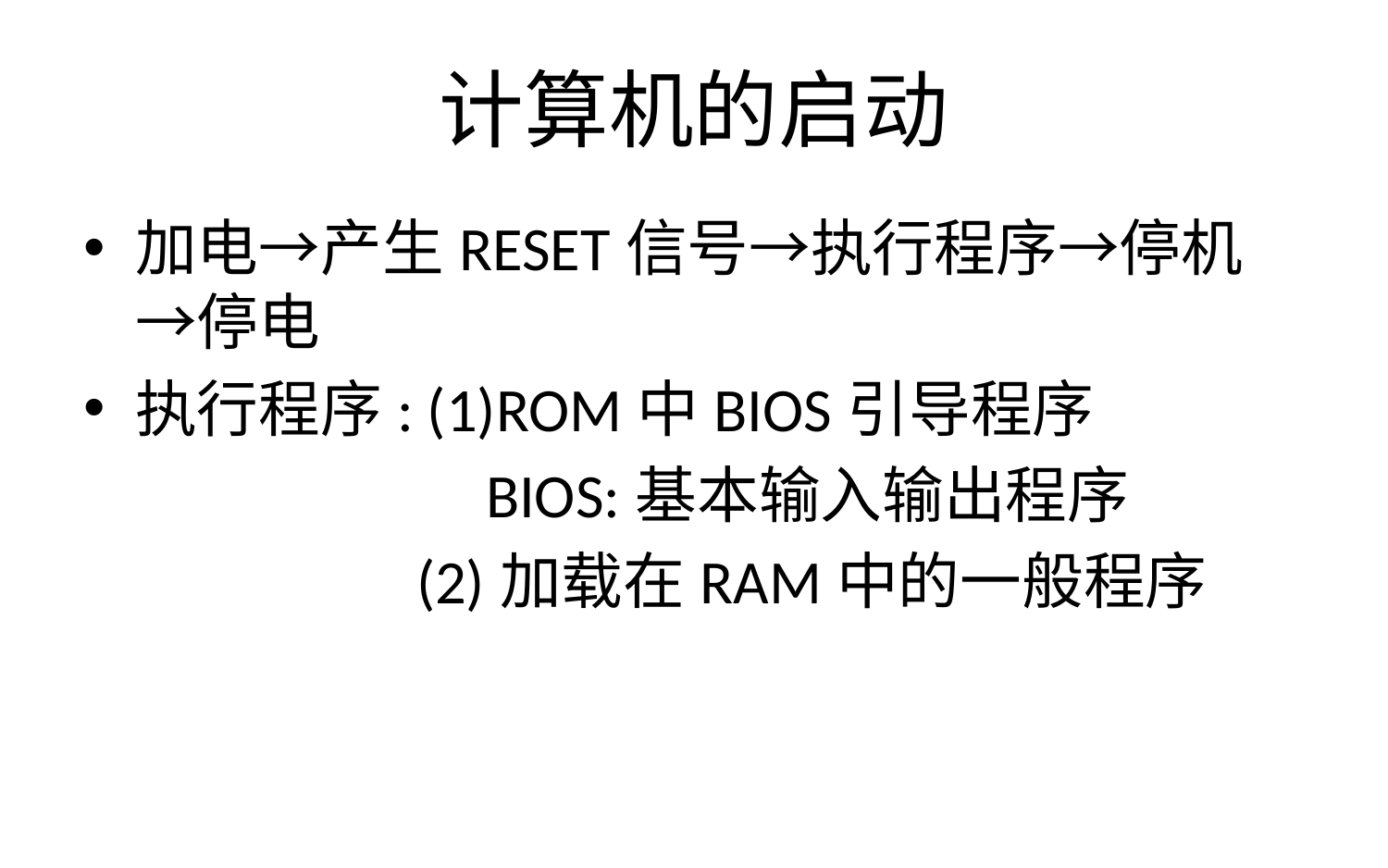

# 计算机的启动
加电→产生RESET信号→执行程序→停机→停电
执行程序: (1)ROM中BIOS引导程序
                             BIOS:基本输入输出程序
                        (2)加载在RAM中的一般程序